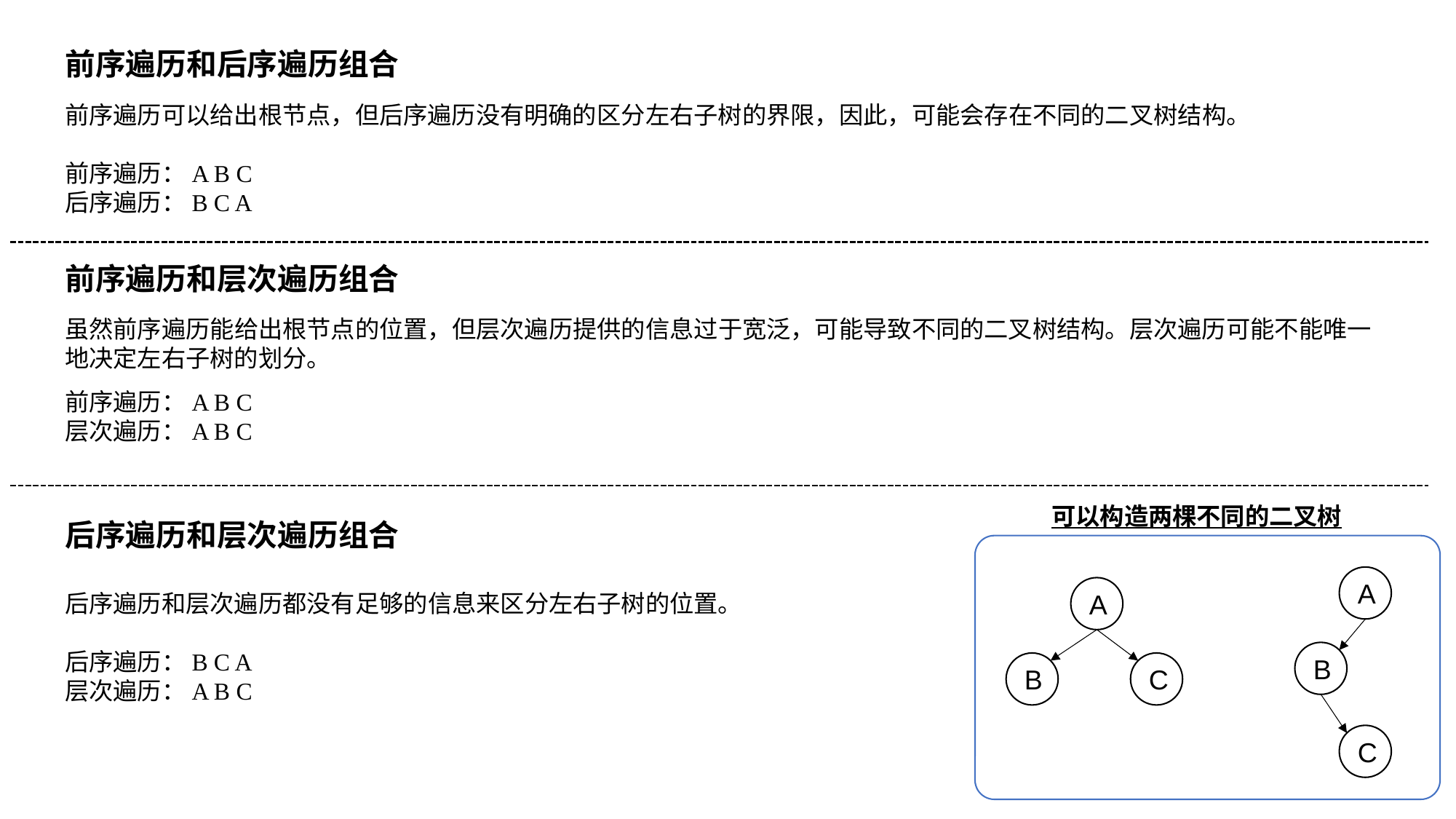

前序遍历和后序遍历组合
前序遍历可以给出根节点，但后序遍历没有明确的区分左右子树的界限，因此，可能会存在不同的二叉树结构。

前序遍历：A B C
后序遍历：B C A
前序遍历和层次遍历组合
虽然前序遍历能给出根节点的位置，但层次遍历提供的信息过于宽泛，可能导致不同的二叉树结构。层次遍历可能不能唯一地决定左右子树的划分。
前序遍历：A B C
层次遍历：A B C
可以构造两棵不同的二叉树
后序遍历和层次遍历组合

后序遍历和层次遍历都没有足够的信息来区分左右子树的位置。

后序遍历：B C A
层次遍历：A B C

A
A
B
B
C
C